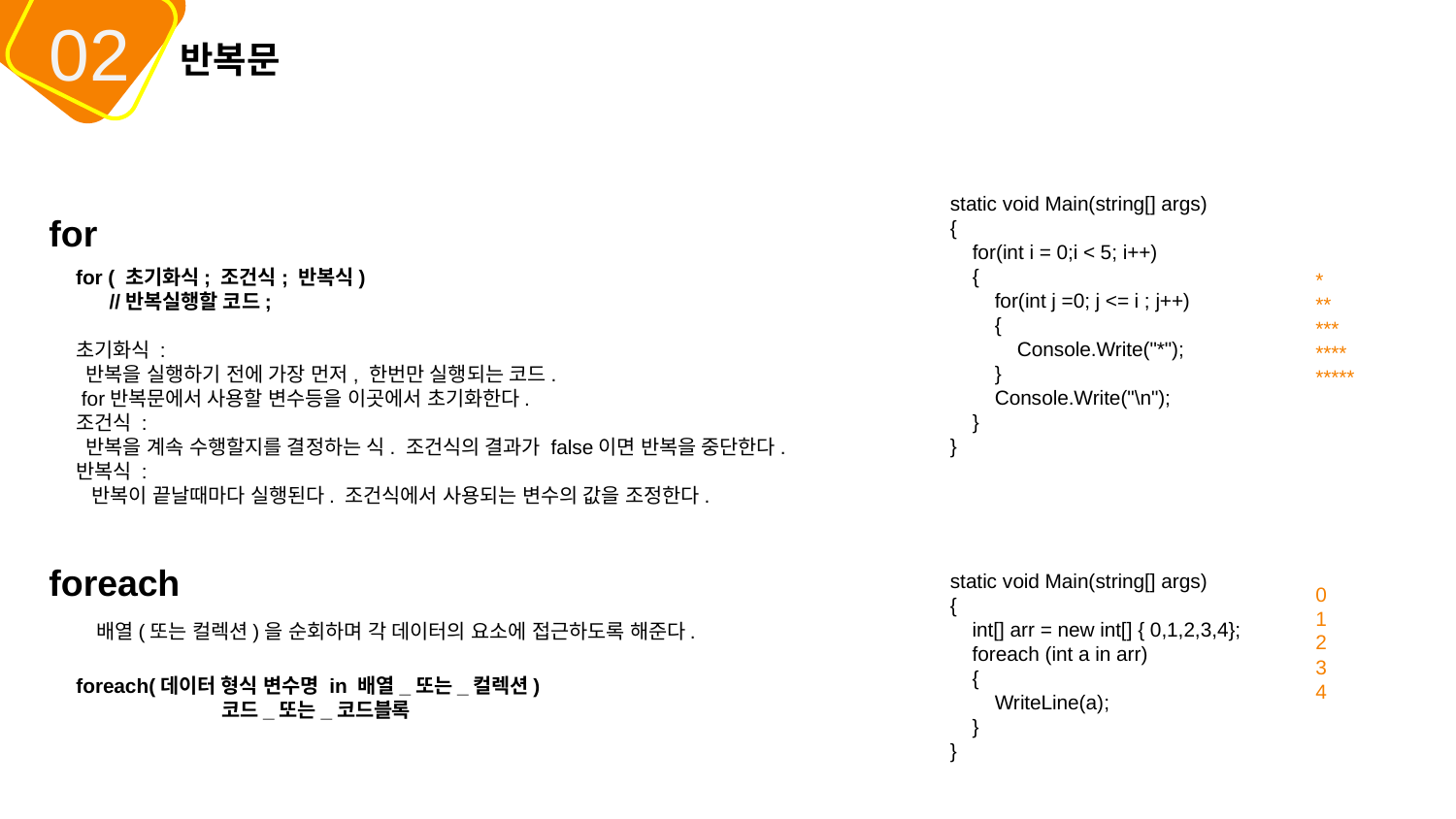

02
반복문
static void Main(string[] args)
{
    for(int i = 0;i < 5; i++)
    {
        for(int j =0; j <= i ; j++)
        {
            Console.Write("*");
        }
        Console.Write("\n");
    }
}
for
for ( 초기화식; 조건식; 반복식)
      //반복실행할 코드;

초기화식 :
 반복을 실행하기 전에 가장 먼저, 한번만 실행되는 코드.
 for반복문에서 사용할 변수등을 이곳에서 초기화한다.
조건식 :
 반복을 계속 수행할지를 결정하는 식. 조건식의 결과가 false이면 반복을 중단한다.
반복식 :
  반복이 끝날때마다 실행된다. 조건식에서 사용되는 변수의 값을 조정한다.
*
**
***
****
*****
foreach
static void Main(string[] args)
{
    int[] arr = new int[] { 0,1,2,3,4};
    foreach (int a in arr)
    {
        WriteLine(a);
    }
}
0
1
2
3
4
배열(또는 컬렉션)을 순회하며 각 데이터의 요소에 접근하도록 해준다.
foreach(데이터 형식 변수명 in 배열_또는_컬렉션)
	코드_또는_코드블록